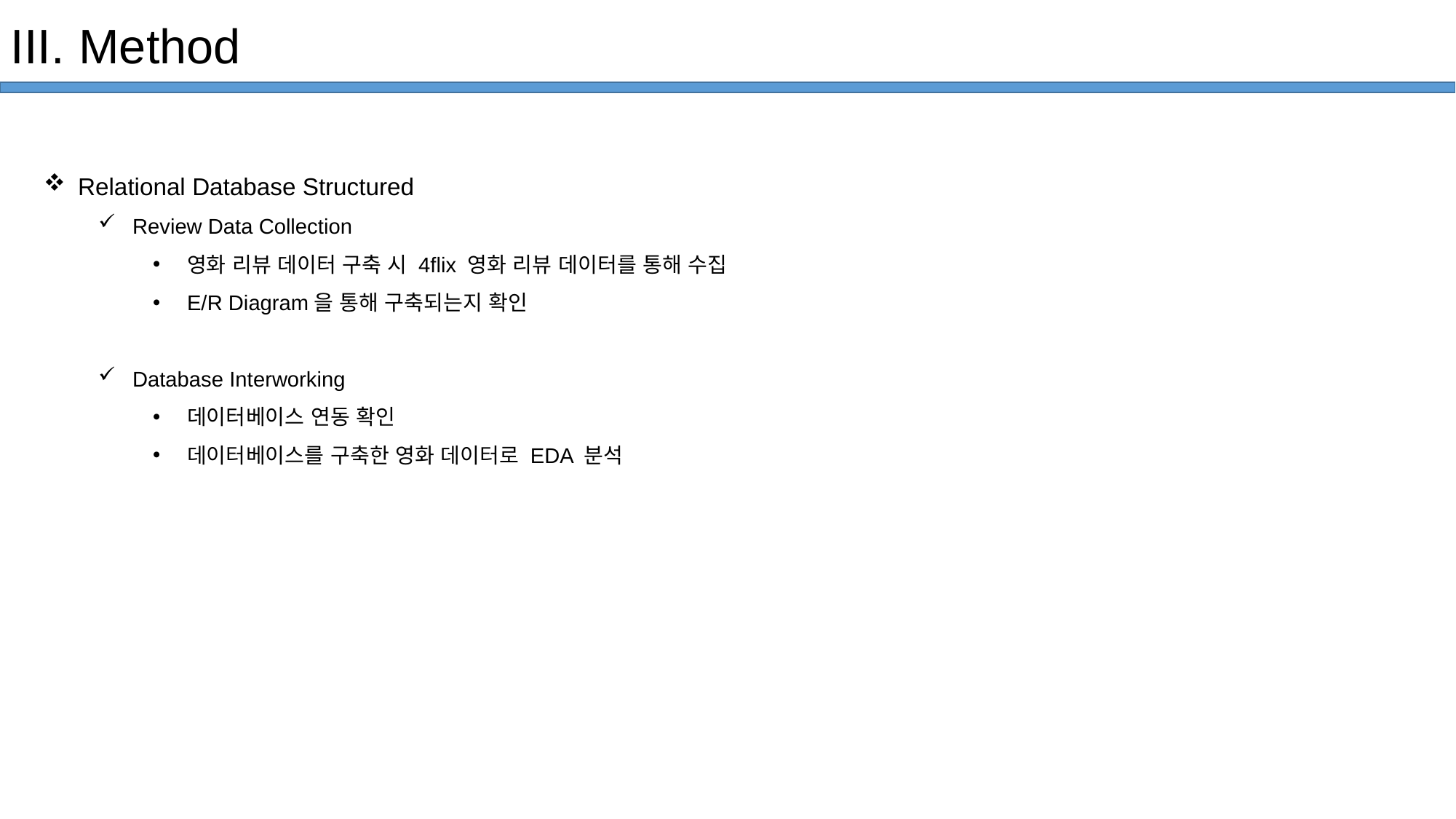

Method

Relational Database Structured
Review Data Collection
영화 리뷰 데이터 구축 시 4flix 영화 리뷰 데이터를 통해 수집
E/R Diagram을 통해 구축되는지 확인

Database Interworking
데이터베이스 연동 확인
데이터베이스를 구축한 영화 데이터로 EDA 분석